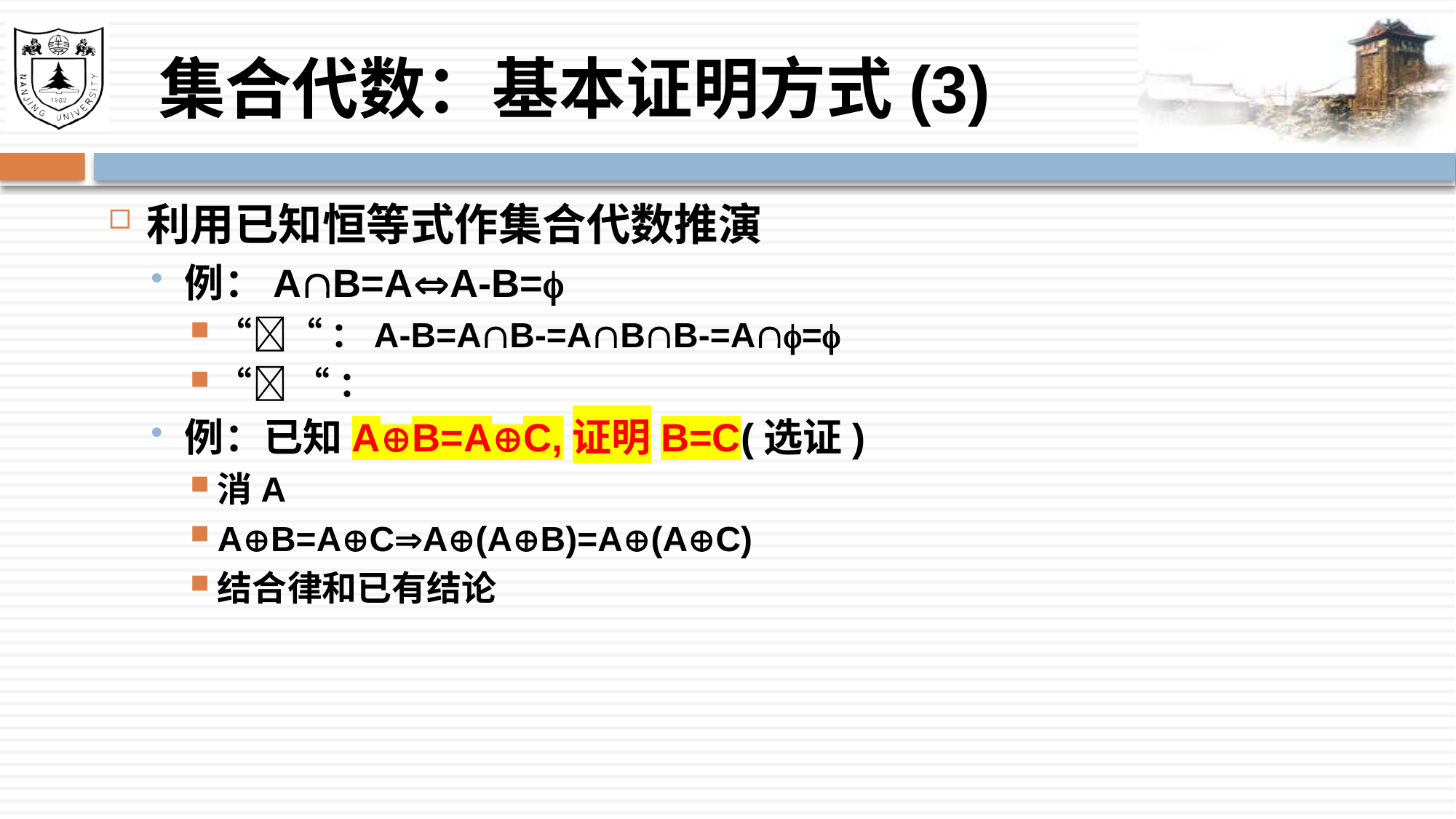

# 集合代数：基本证明方式(3)
利用已知恒等式作集合代数推演
例：A∩B=A⇔A-B=φ
“⇒“：A-B=A∩B-=A∩B∩B-=A∩φ=φ
“⇐ “：
例：已知A⊕B=A⊕C,证明B=C(选证)
消A
A⊕B=A⊕C⇒A⊕(A⊕B)=A⊕(A⊕C)
结合律和已有结论